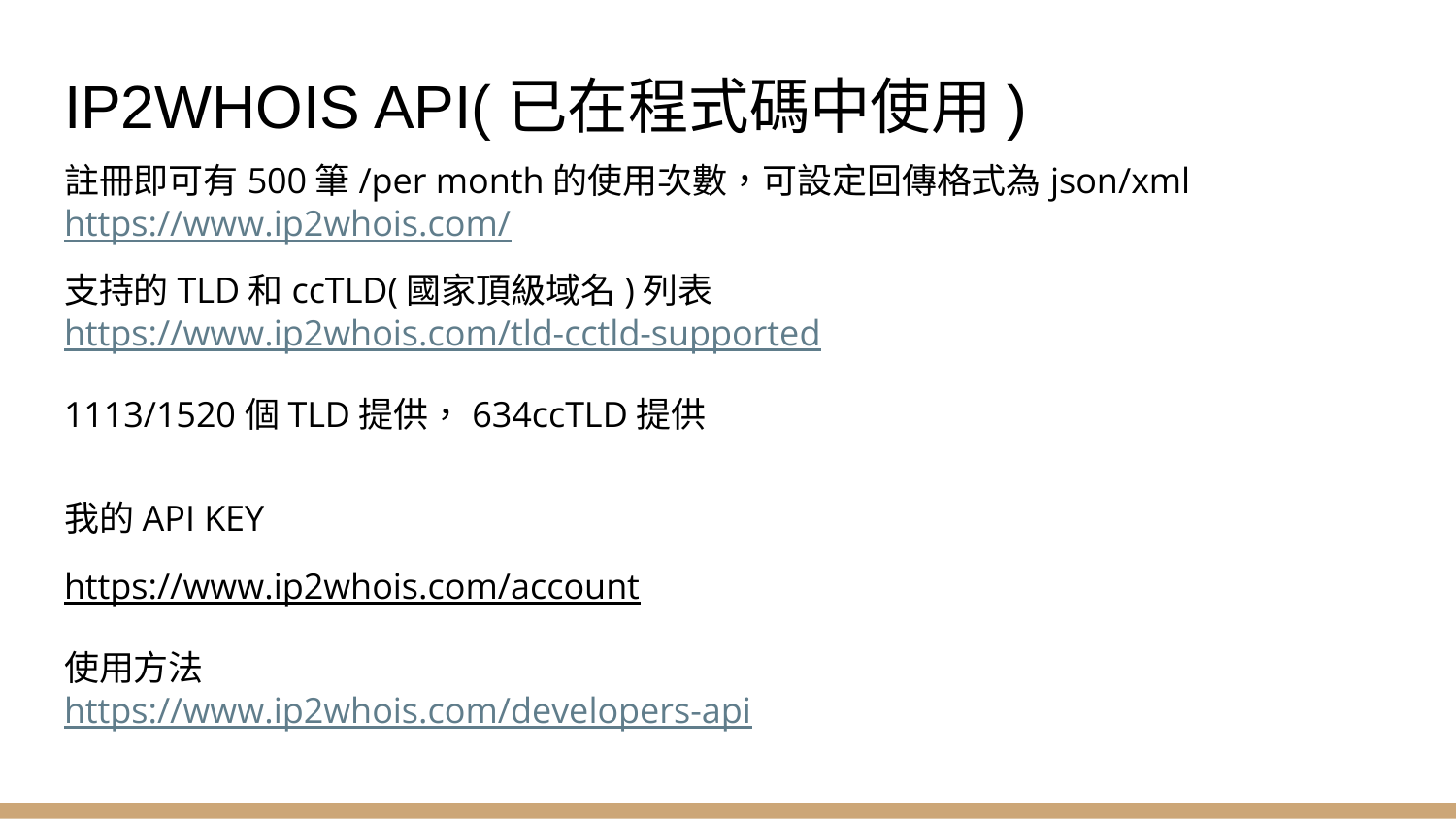

# IP2WHOIS API(已在程式碼中使用)
註冊即可有500筆/per month的使用次數，可設定回傳格式為json/xml
https://www.ip2whois.com/
支持的TLD和ccTLD(國家頂級域名)列表
https://www.ip2whois.com/tld-cctld-supported
1113/1520個TLD提供，634ccTLD提供
我的API KEY
https://www.ip2whois.com/account
使用方法
https://www.ip2whois.com/developers-api